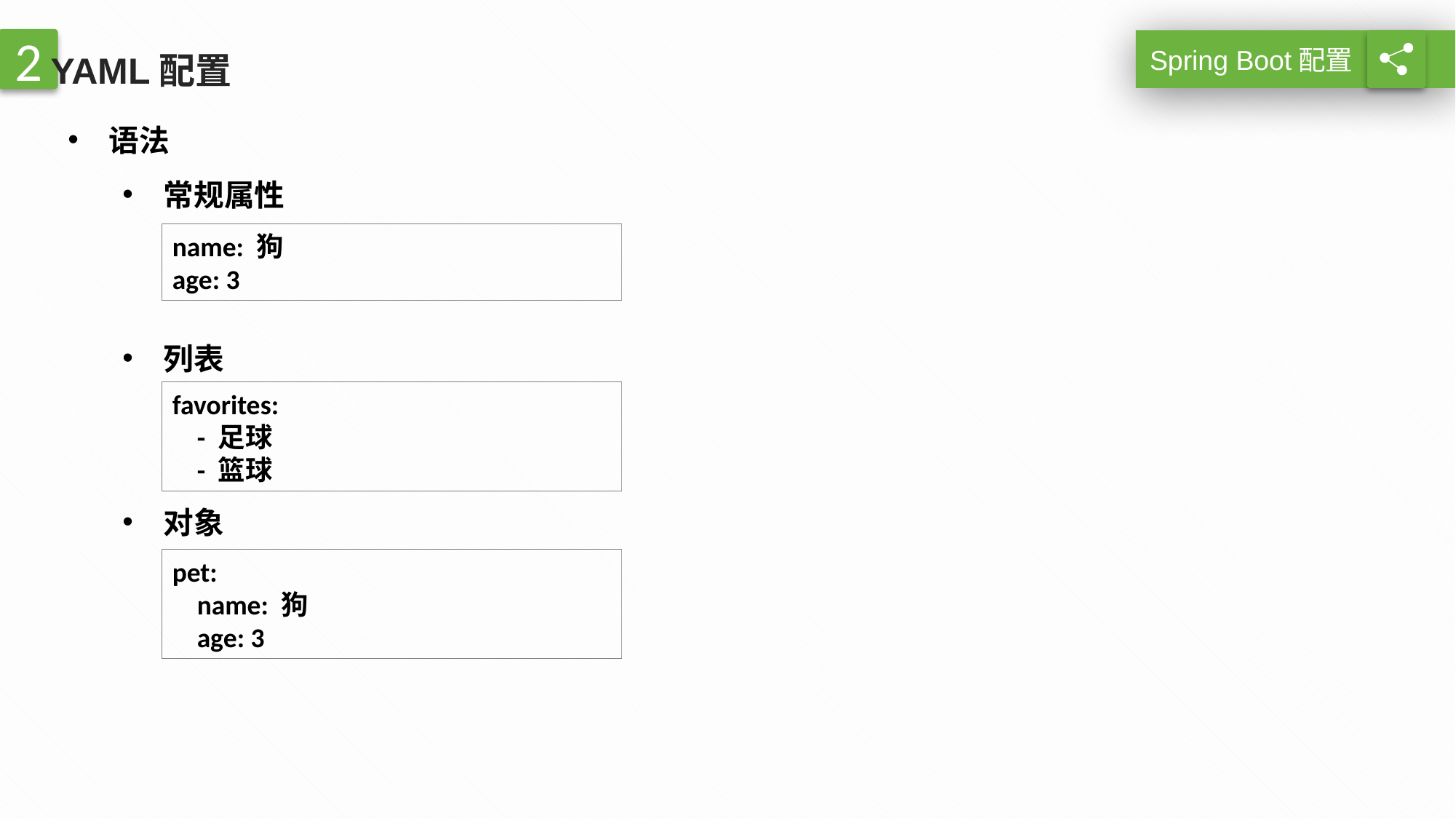

YAML配置
2

Spring Boot配置

语法
常规属性

列表

对象

name: 狗
age: 3
favorites:
    - 足球
    - 篮球
pet:
    name: 狗
    age: 3